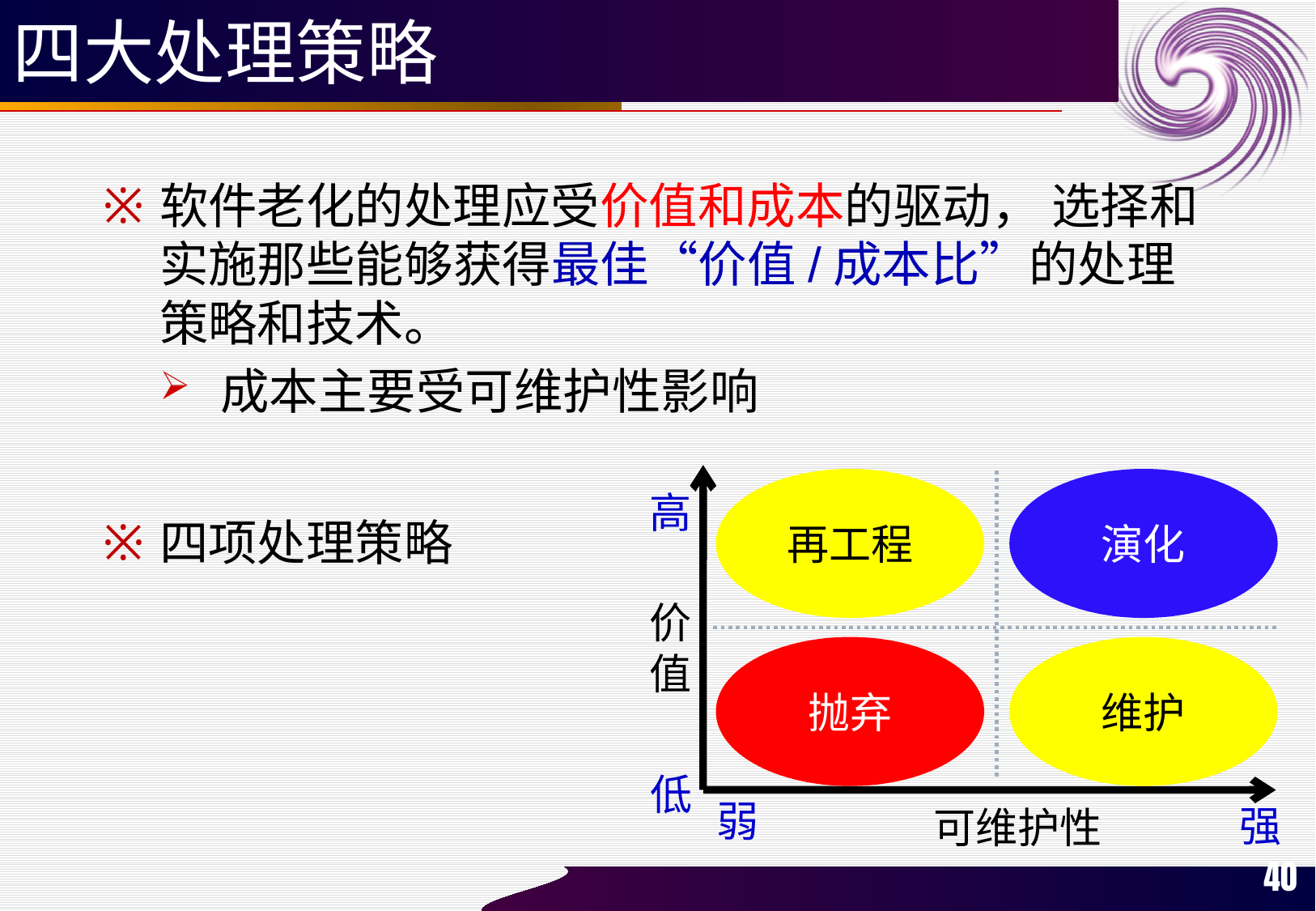

# 四大处理策略
软件老化的处理应受价值和成本的驱动， 选择和实施那些能够获得最佳“价值/成本比”的处理策略和技术。
成本主要受可维护性影响

四项处理策略
再工程
演化
高
价
值
抛弃
维护
低
弱
强
可维护性
40